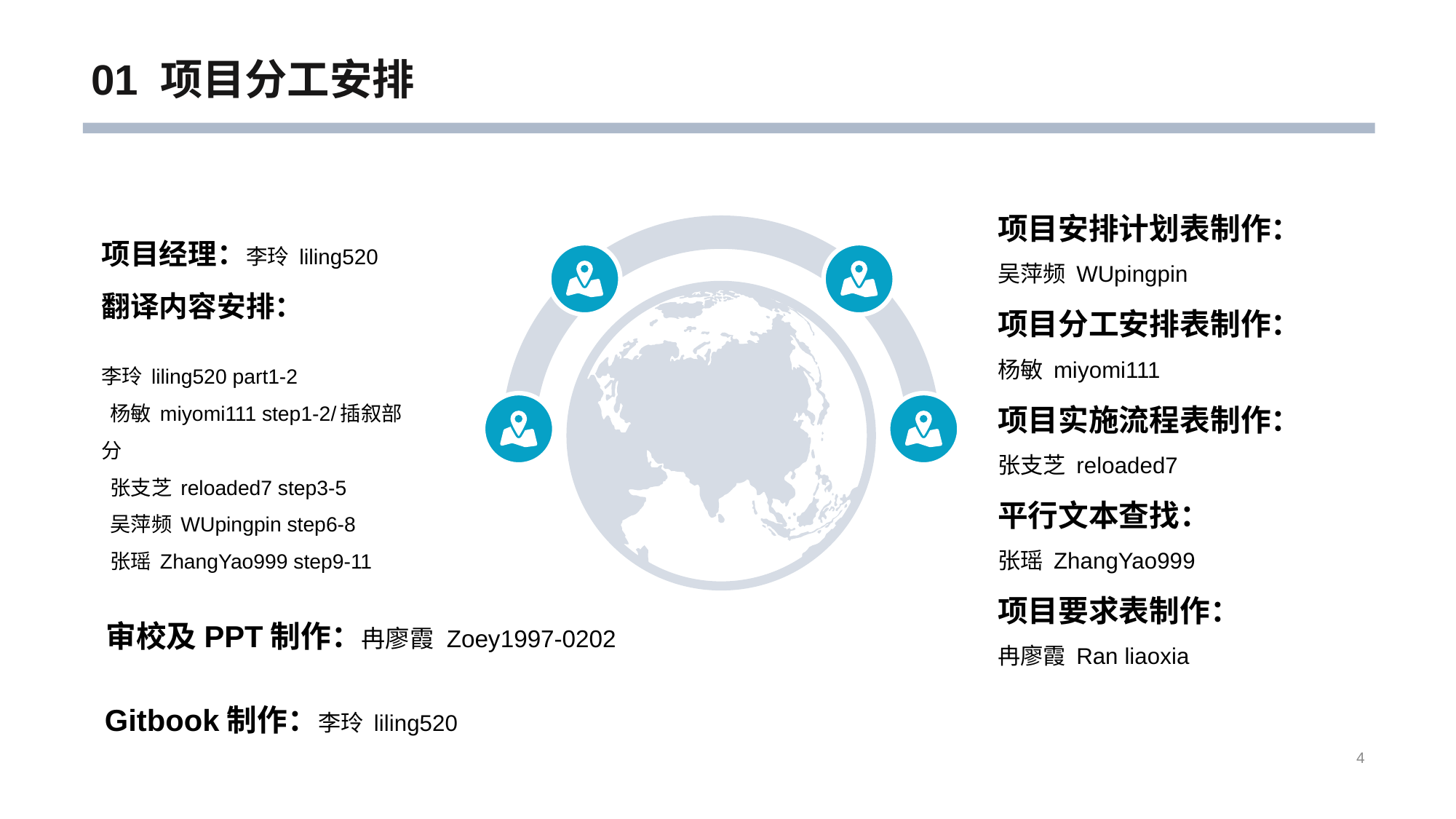

# 01 项目分工安排
项目安排计划表制作：
吴萍频 WUpingpin
项目分工安排表制作：
杨敏 miyomi111
项目实施流程表制作：
张支芝 reloaded7
平行文本查找：
张瑶 ZhangYao999
项目要求表制作：
冉廖霞 Ran liaoxia

项目经理：李玲 liling520

翻译内容安排：

李玲 liling520 part1-2
​ 杨敏 miyomi111 step1-2/插叙部分
​ 张支芝 reloaded7 step3-5
​ 吴萍频 WUpingpin step6-8
​ 张瑶 ZhangYao999 step9-11

审校及PPT制作：冉廖霞 Zoey1997-0202
Gitbook制作：李玲 liling520
4